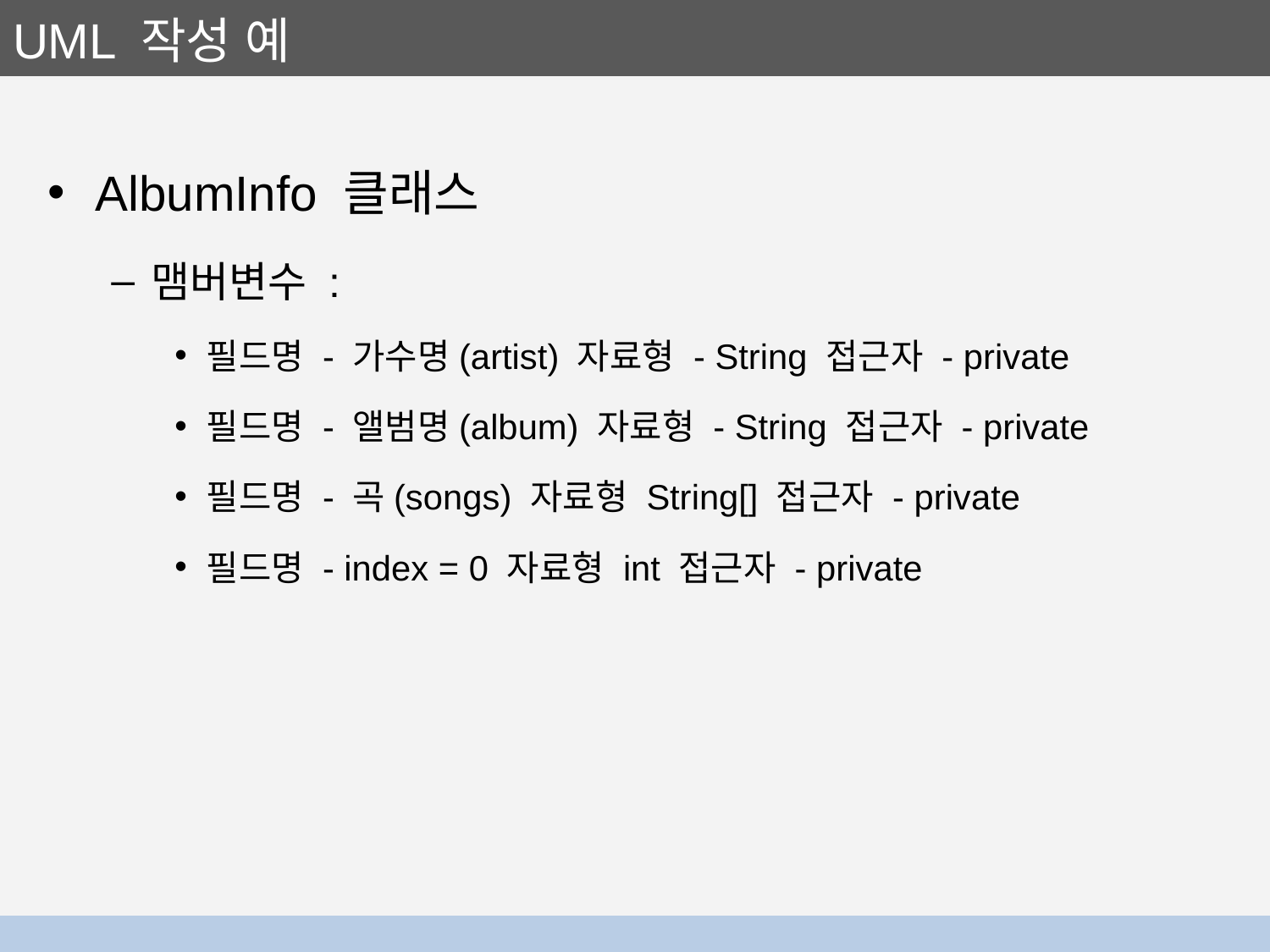

# UML 작성 예
AlbumInfo 클래스
맴버변수 :
필드명 - 가수명(artist) 자료형 - String 접근자 - private
필드명 - 앨범명(album) 자료형 - String 접근자 - private
필드명 - 곡(songs) 자료형 String[] 접근자 - private
필드명 - index = 0 자료형 int 접근자 - private